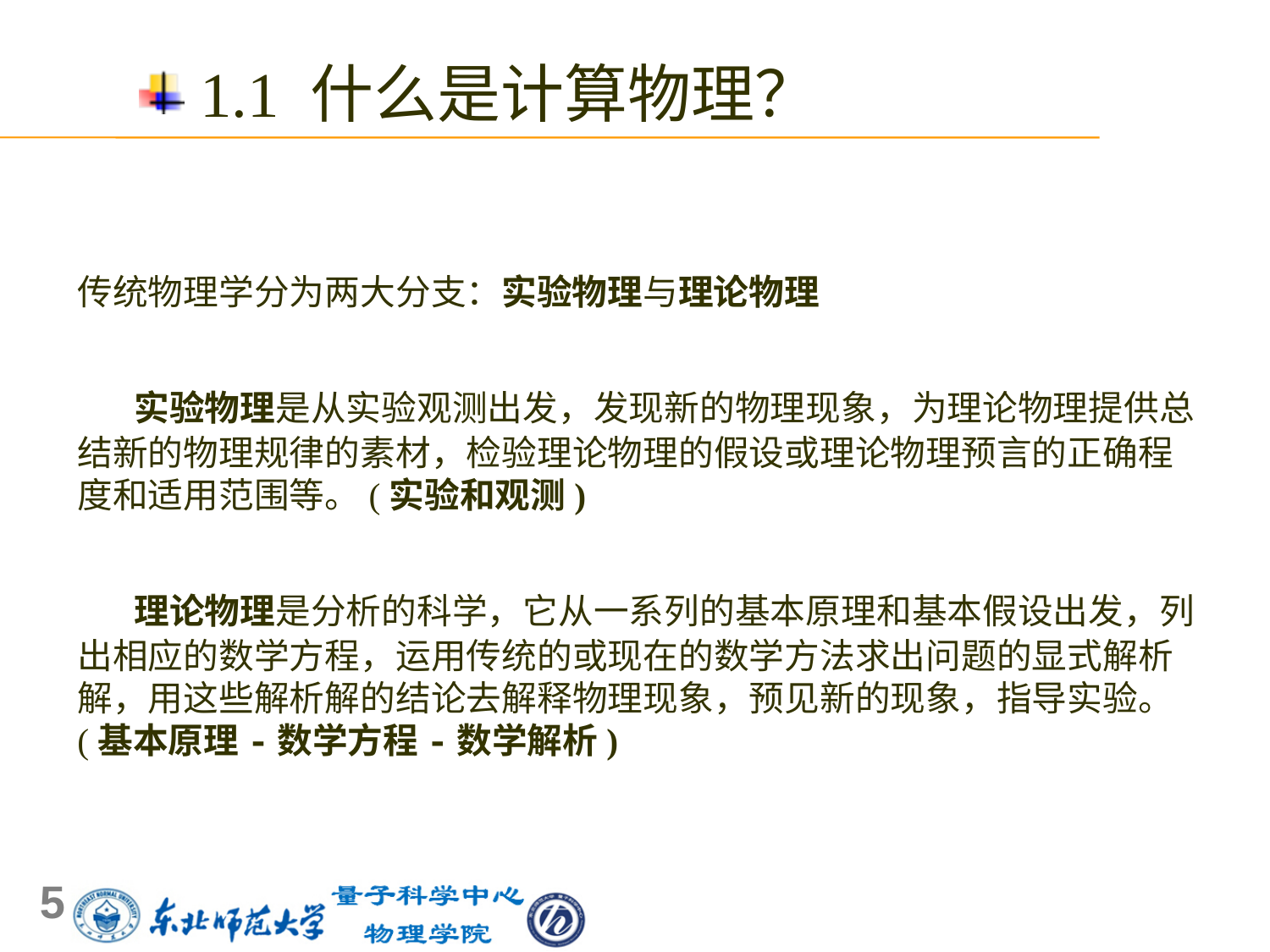

1.1 什么是计算物理？

传统物理学分为两大分支：实验物理与理论物理

    实验物理是从实验观测出发，发现新的物理现象，为理论物理提供总结新的物理规律的素材，检验理论物理的假设或理论物理预言的正确程度和适用范围等。(实验和观测)

    理论物理是分析的科学，它从一系列的基本原理和基本假设出发，列出相应的数学方程，运用传统的或现在的数学方法求出问题的显式解析解，用这些解析解的结论去解释物理现象，预见新的现象，指导实验。 (基本原理-数学方程-数学解析)
5